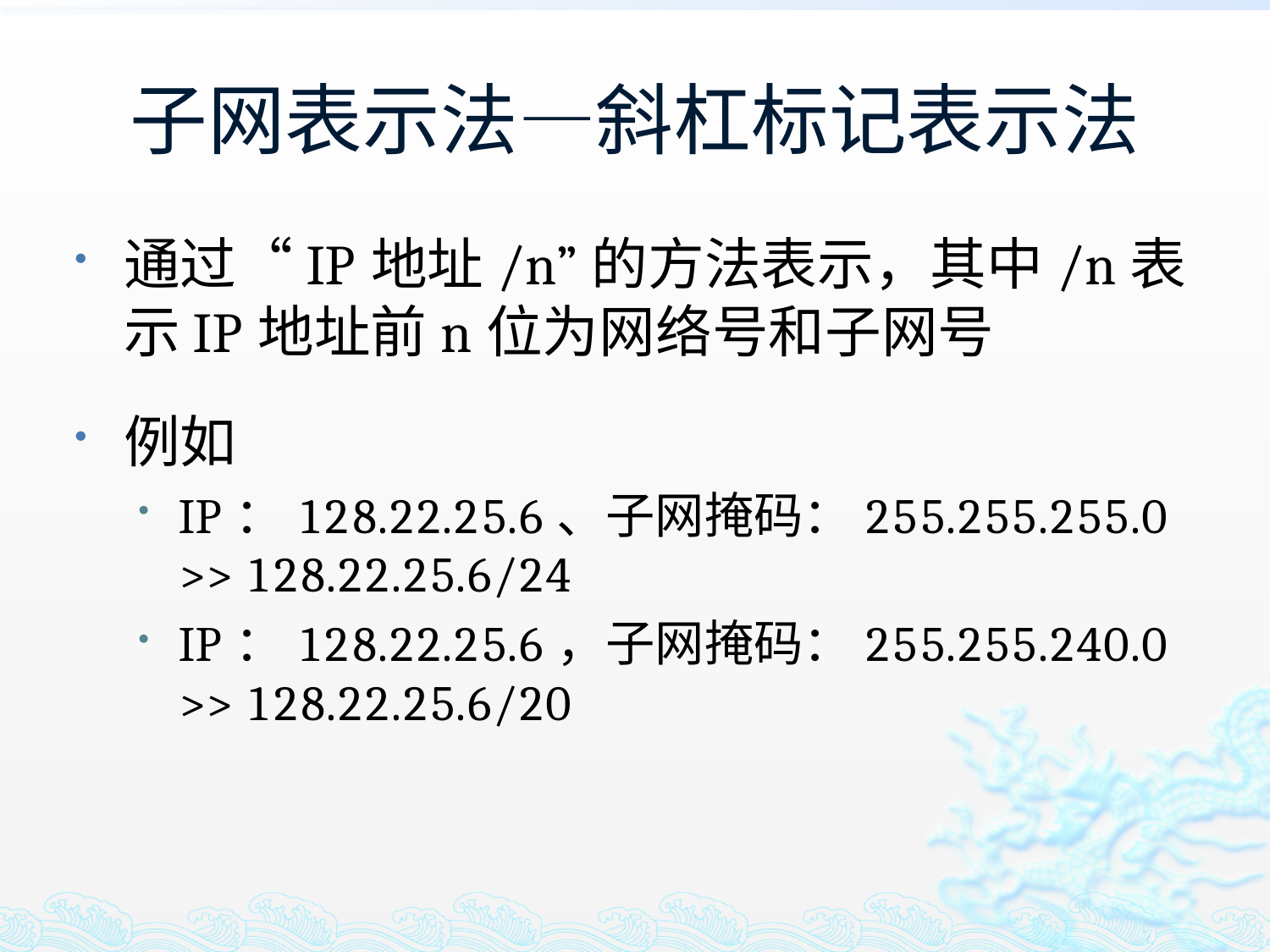

# 子网表示法—斜杠标记表示法
通过“IP地址/n”的方法表示，其中/n表示IP地址前n位为网络号和子网号
例如
IP：128.22.25.6、子网掩码：255.255.255.0 >> 128.22.25.6/24
IP：128.22.25.6，子网掩码：255.255.240.0 >> 128.22.25.6/20